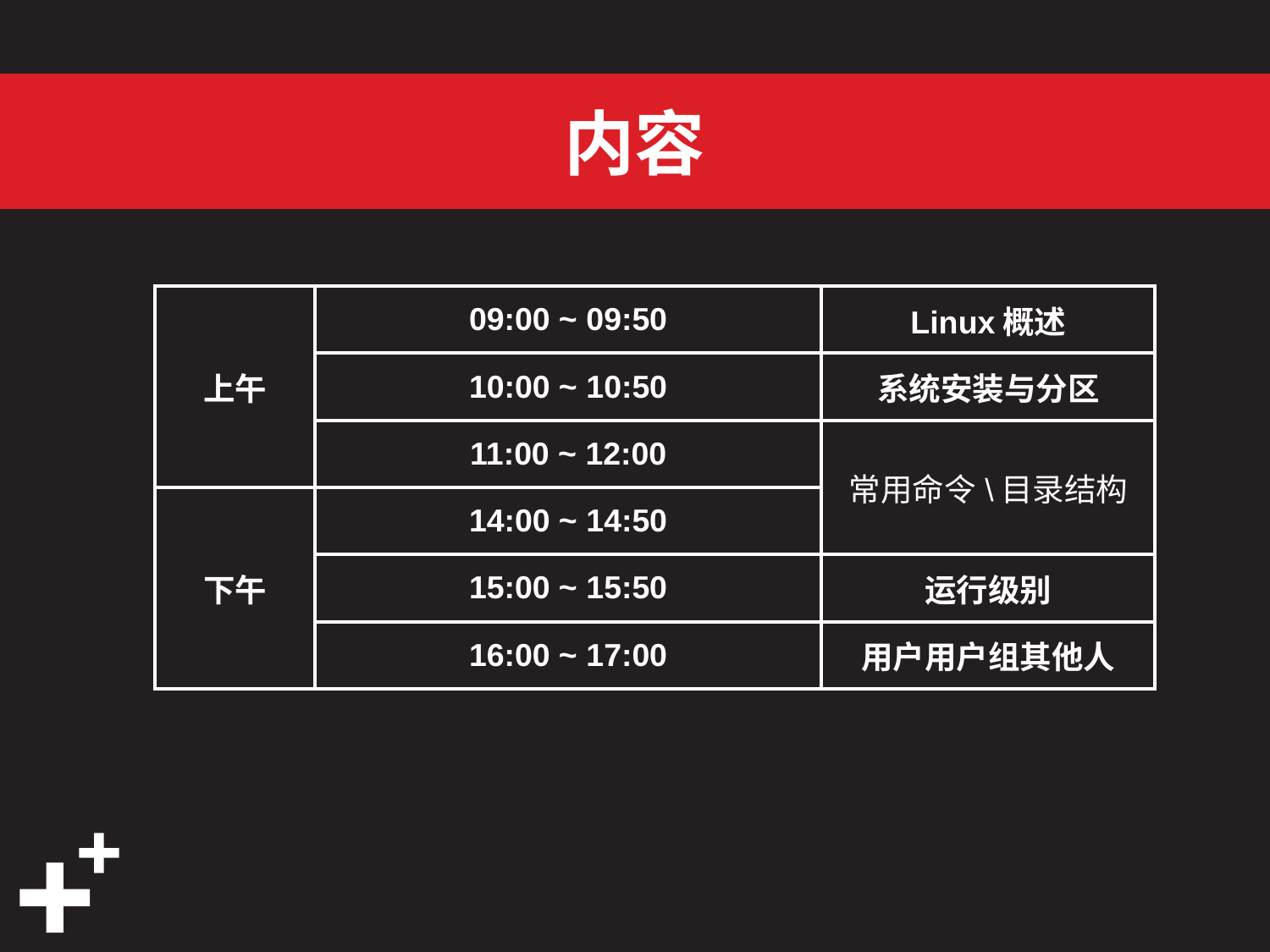

| 上午 | 09:00 ~ 09:50 | Linux概述 |
| --- | --- | --- |
|  | 10:00 ~ 10:50 | 系统安装与分区 |
|  | 11:00 ~ 12:00 | 常用命令\目录结构 |
| 下午 | 14:00 ~ 14:50 |  |
|  | 15:00 ~ 15:50 | 运行级别 |
|  | 16:00 ~ 17:00 | 用户用户组其他人 |